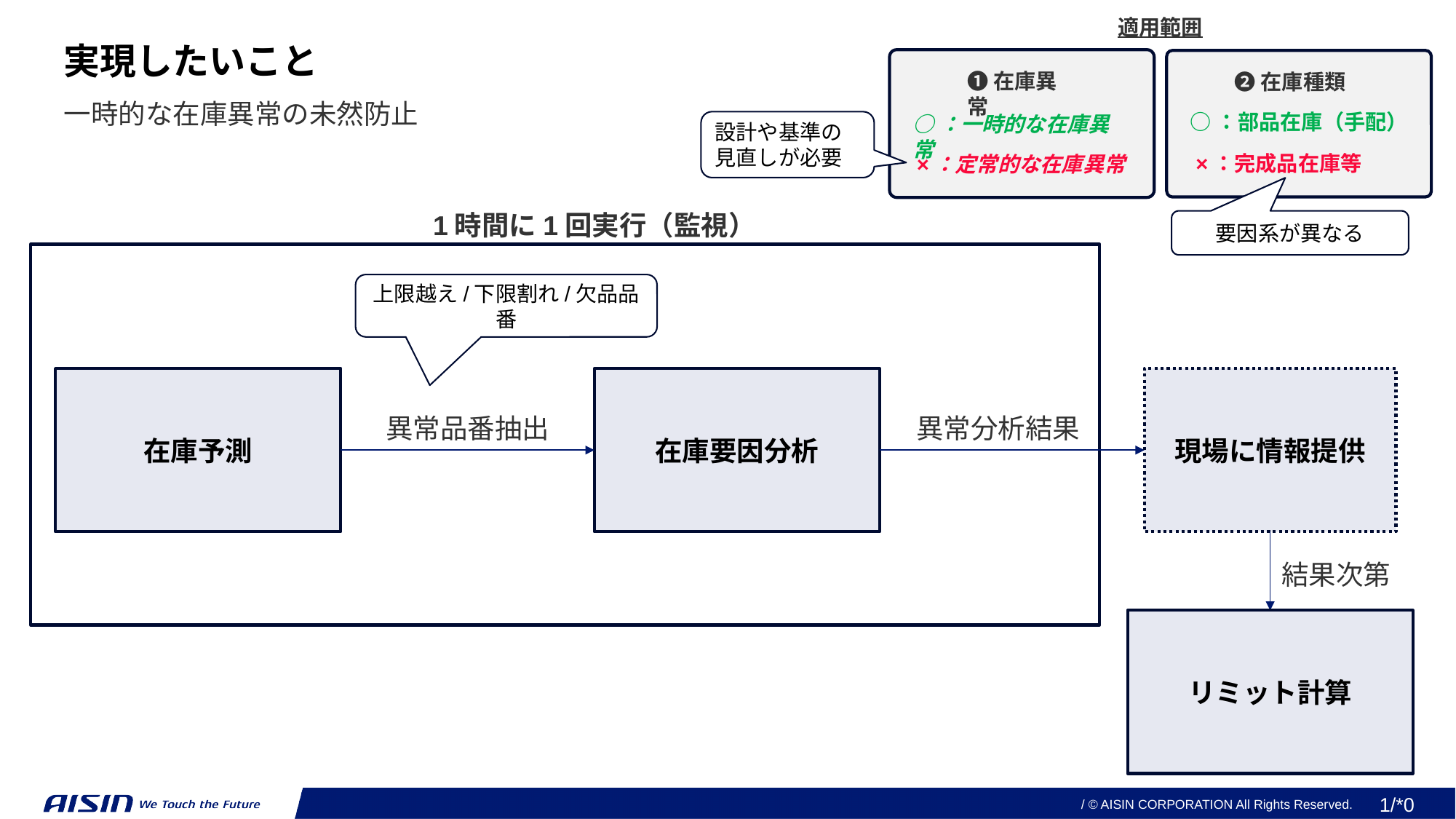

適用範囲
実現したいこと

❶在庫異常
❷在庫種類
一時的な在庫異常の未然防止
○：部品在庫（手配）
○：一時的な在庫異常
設計や基準の見直しが必要
×：完成品在庫等
×：定常的な在庫異常
1時間に1回実行（監視）
要因系が異なる

上限越え/下限割れ/欠品品番
在庫予測
在庫要因分析
現場に情報提供
異常品番抽出
異常分析結果
結果次第
リミット計算
April 14, 2025